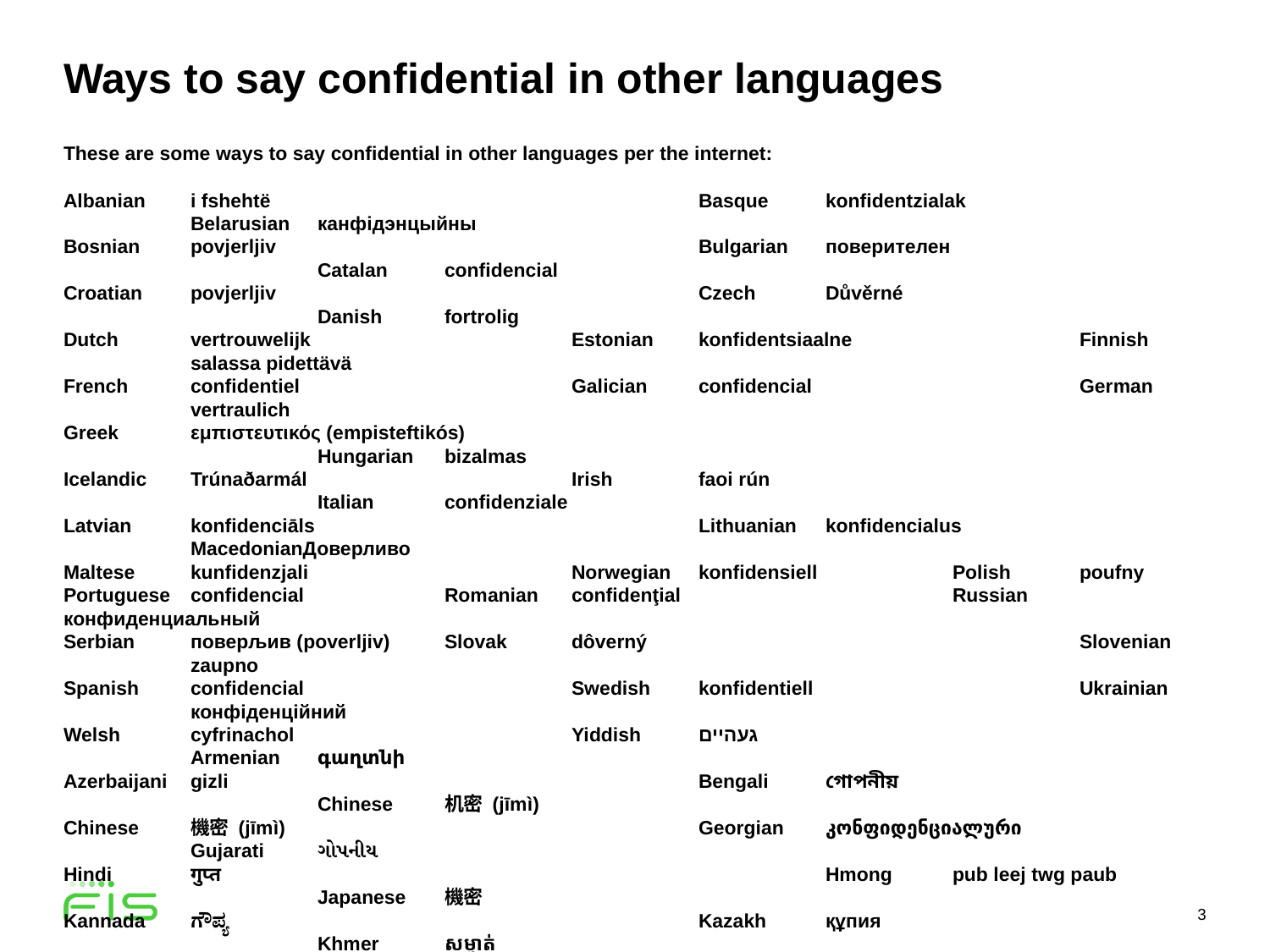

# Ways to say confidential in other languages
These are some ways to say confidential in other languages per the internet:

Albanian	i fshehtë 				Basque 	konfidentzialak 		Belarusian 	канфідэнцыйны
Bosnian  	povjerljiv 				Bulgarian	поверителен 			Catalan	confidencial
Croatian	povjerljiv 				Czech	Důvěrné 				Danish	fortrolig
Dutch	vertrouwelijk 			Estonian	konfidentsiaalne 		Finnish	salassa pidettävä
French	confidentiel 			Galician	confidencial 			German	vertraulich
Greek	εμπιστευτικός (empisteftikós)							Hungarian	bizalmas
Icelandic	Trúnaðarmál 			Irish	faoi ​​rún 					Italian	confidenziale
Latvian	konfidenciāls 			Lithuanian	konfidencialus 		MacedonianДоверливо
Maltese	kunfidenzjali 			Norwegian	konfidensiell 		Polish	poufny
Portuguese	confidencial 		Romanian	confidenţial 			Russian	конфиденциальный
Serbian	поверљив (poverljiv)	Slovak	dôverný 				Slovenian	zaupno
Spanish	confidencial 			Swedish	konfidentiell 			Ukrainian	конфіденційний
Welsh	cyfrinachol 			Yiddish	געהיים 				Armenian	գաղտնի
Azerbaijani	gizli 				Bengali	গোপনীয় 				Chinese 	机密 (jīmì)
Chinese 	機密 (jīmì)				Georgian	კონფიდენციალური 		Gujarati	ગોપનીય
Hindi	गुप्त 					Hmong	pub leej twg paub 		Japanese	機密
Kannada	ಗೌಪ್ಯ 				Kazakh	құпия 				Khmer	សម្ងាត់
Korean	기밀 (gimil)			Lao	ເປັນຄວາມລັບ 				Malayalam	സകാരമായ
Marathi	गोपनीय 				Mongolian	нууц 			Myanmar 	လြှို့ဝှကျသော
Nepali	गोप्य 					Sinhala	රහස්ය 				Tajik	конфиденсиалӣ
Tamil	ரகசிய 				Telugu	రహస్య 				Thai	ลับ
Turkish	gizli 					Urdu	رازدارانہ 					Uzbek	maxfiy
Vietnamese	Bí mật 			Arabic	سري (siriyin)			Hebrew	סוֹדִי
Persian	محرمانه 				Afrikaans	vertroulik 				Chichewa	chinsinsi
Hausa	sirri 					Igbo	nzuzo 					Sesotho	lekunutu
Somali	qarsoodi ah 			Swahili	siri 					Yoruba	igbekele
Zulu	okuyimfihlo